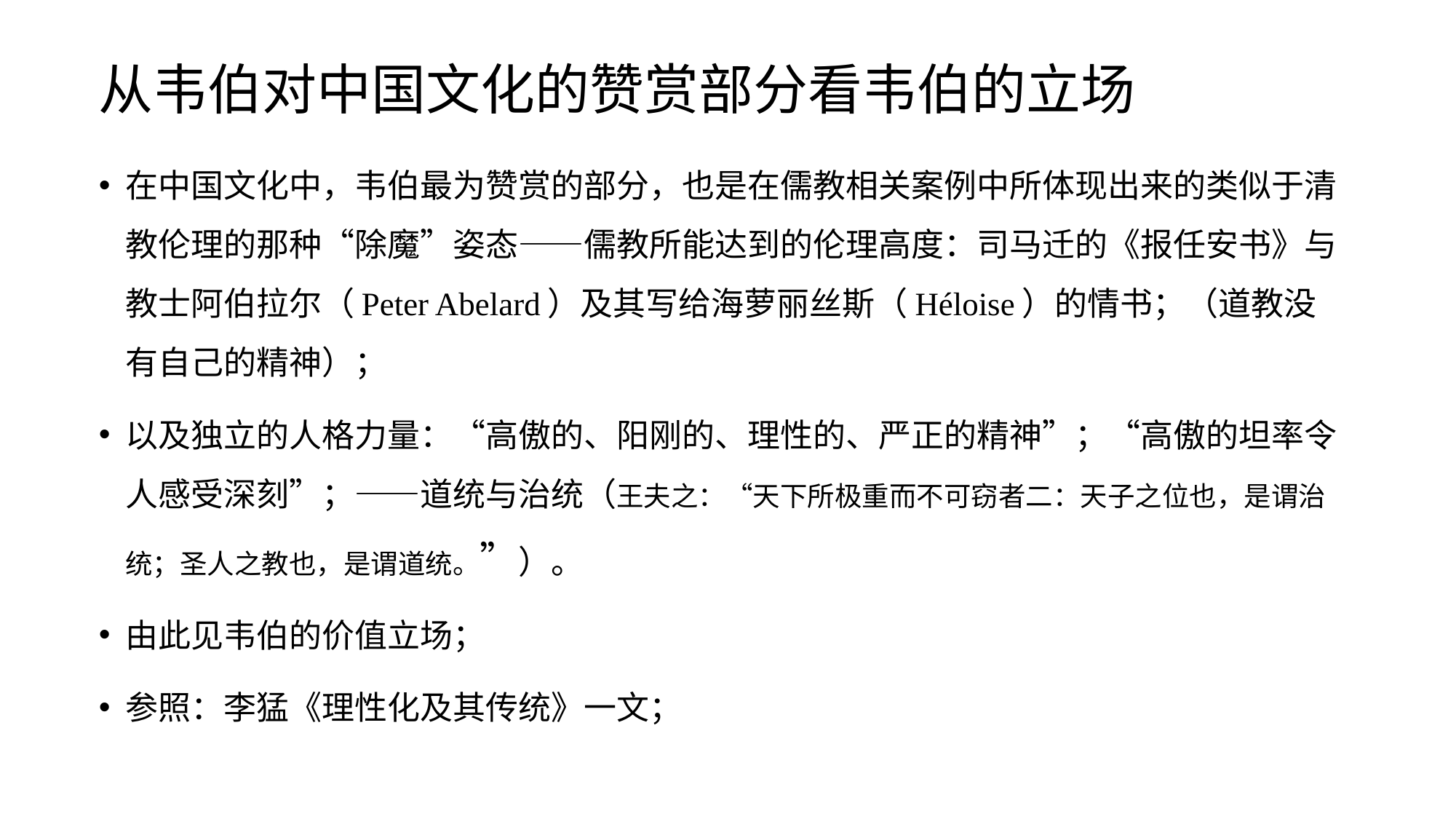

# 从韦伯对中国文化的赞赏部分看韦伯的立场
在中国文化中，韦伯最为赞赏的部分，也是在儒教相关案例中所体现出来的类似于清教伦理的那种“除魔”姿态——儒教所能达到的伦理高度：司马迁的《报任安书》与教士阿伯拉尔（Peter Abelard）及其写给海萝丽丝斯（Héloise）的情书；（道教没有自己的精神）；
以及独立的人格力量：“高傲的、阳刚的、理性的、严正的精神”；“高傲的坦率令人感受深刻”；——道统与治统（王夫之：“天下所极重而不可窃者二：天子之位也，是谓治统；圣人之教也，是谓道统。”）。
由此见韦伯的价值立场；
参照：李猛《理性化及其传统》一文；